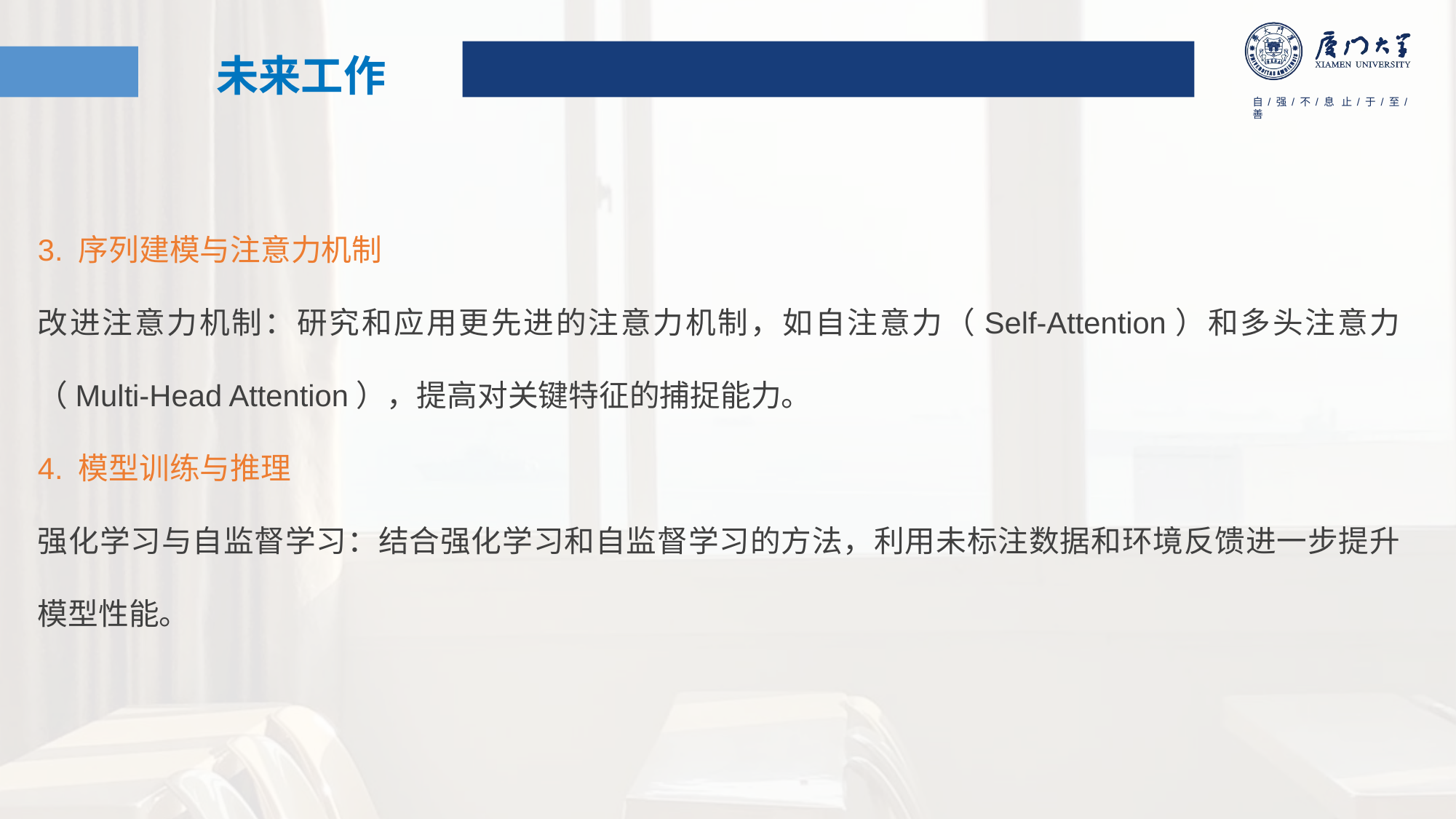

未来工作
3. 序列建模与注意力机制
改进注意力机制：研究和应用更先进的注意力机制，如自注意力（Self-Attention）和多头注意力（Multi-Head Attention），提高对关键特征的捕捉能力。
4. 模型训练与推理
强化学习与自监督学习：结合强化学习和自监督学习的方法，利用未标注数据和环境反馈进一步提升模型性能。